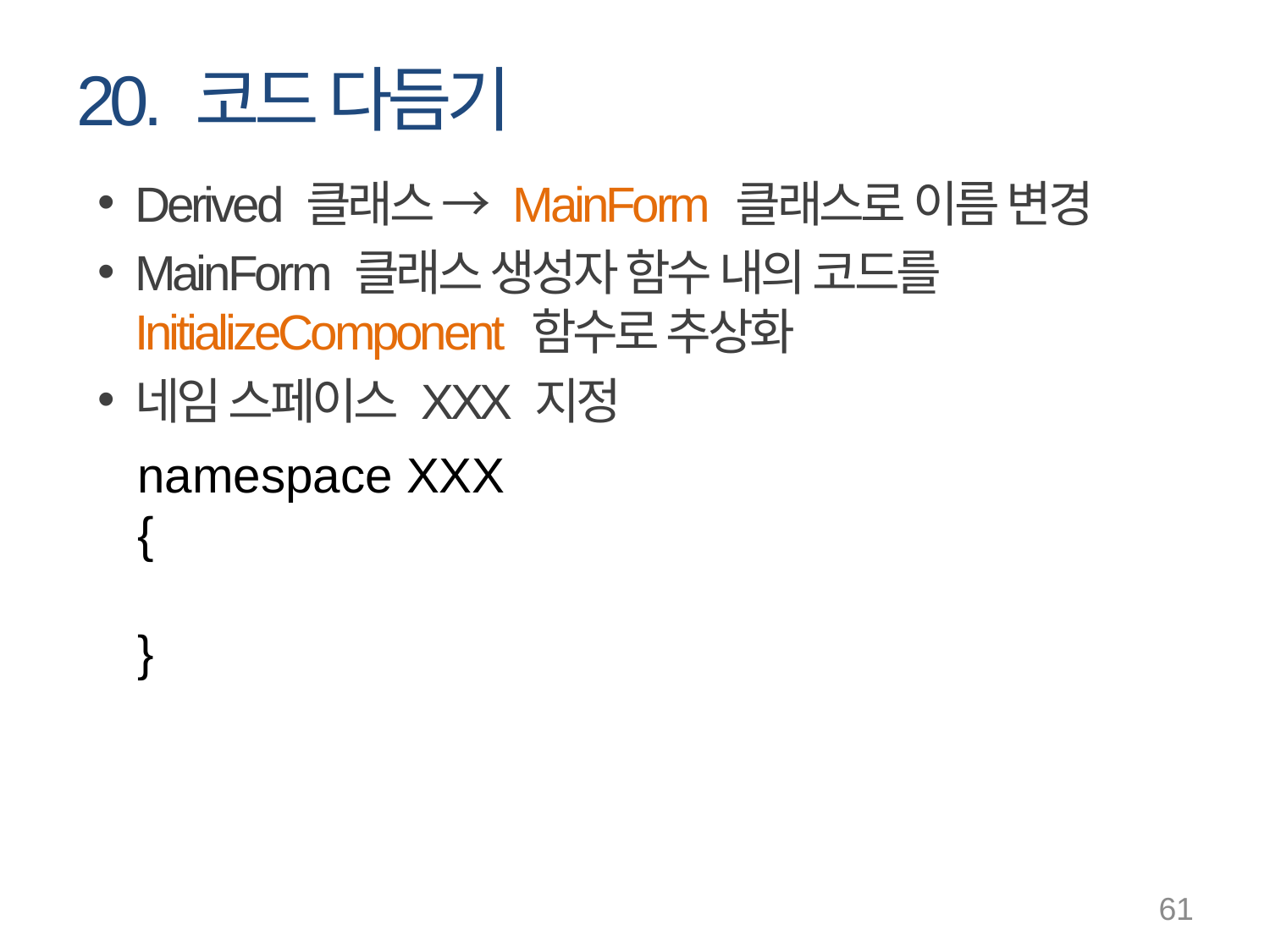

# 20. 코드 다듬기
Derived 클래스 → MainForm 클래스로 이름 변경
MainForm 클래스 생성자 함수 내의 코드를 InitializeComponent 함수로 추상화
네임 스페이스 XXX 지정

namespace XXX
{

}
61